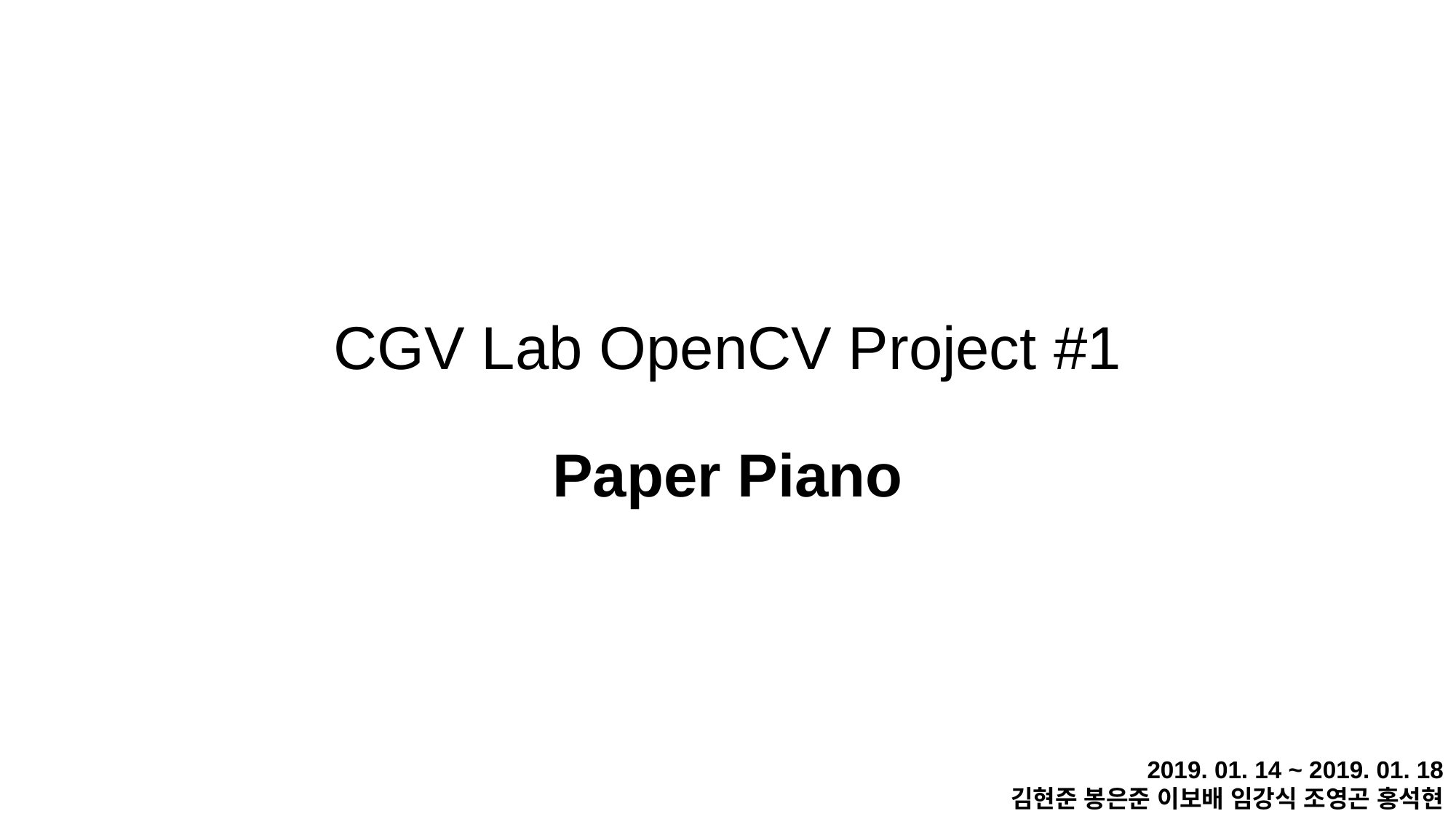

CGV Lab OpenCV Project #1
Paper Piano
2019. 01. 14 ~ 2019. 01. 18
김현준 봉은준 이보배 임강식 조영곤 홍석현